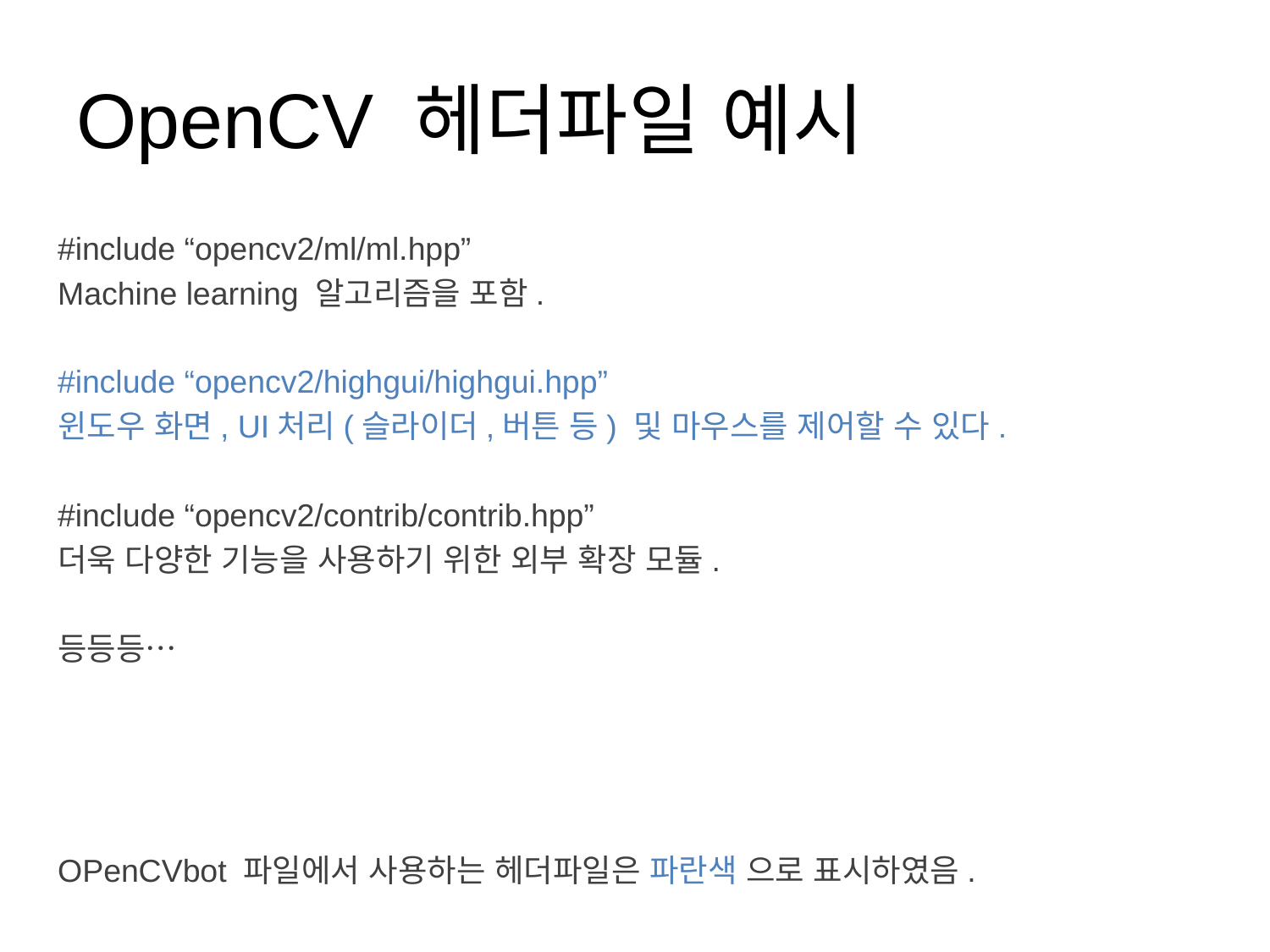

# OpenCV 헤더파일 예시
#include “opencv2/ml/ml.hpp”
Machine learning 알고리즘을 포함.

#include “opencv2/highgui/highgui.hpp”
윈도우 화면, UI처리(슬라이더,버튼 등) 및 마우스를 제어할 수 있다.

#include “opencv2/contrib/contrib.hpp”
더욱 다양한 기능을 사용하기 위한 외부 확장 모듈.

등등등…

OPenCVbot 파일에서 사용하는 헤더파일은 파란색 으로 표시하였음.